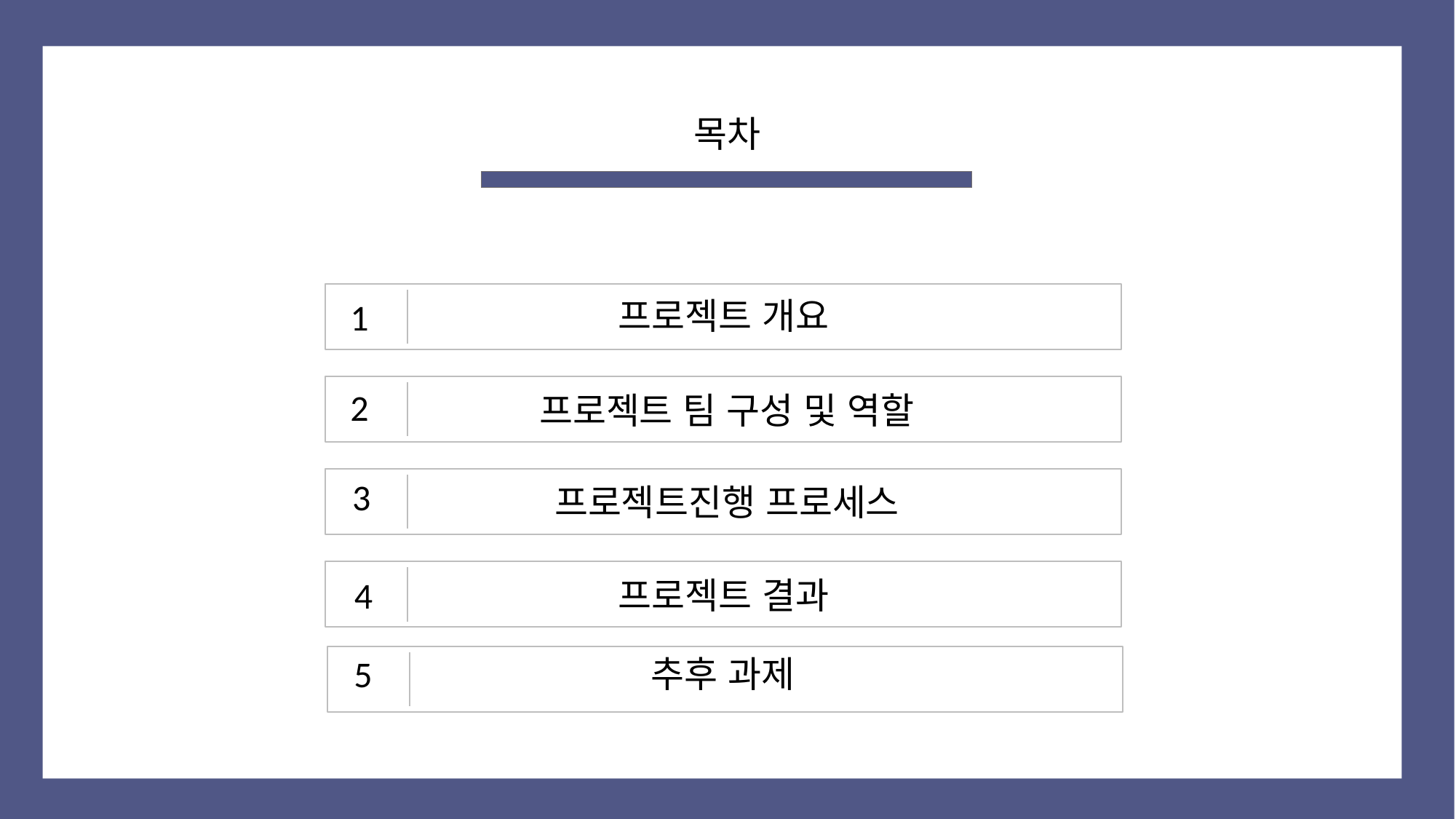

목차

프로젝트 개요
1

2
프로젝트 팀 구성 및 역할
3

프로젝트진행 프로세스

4
프로젝트 결과
5
추후 과제